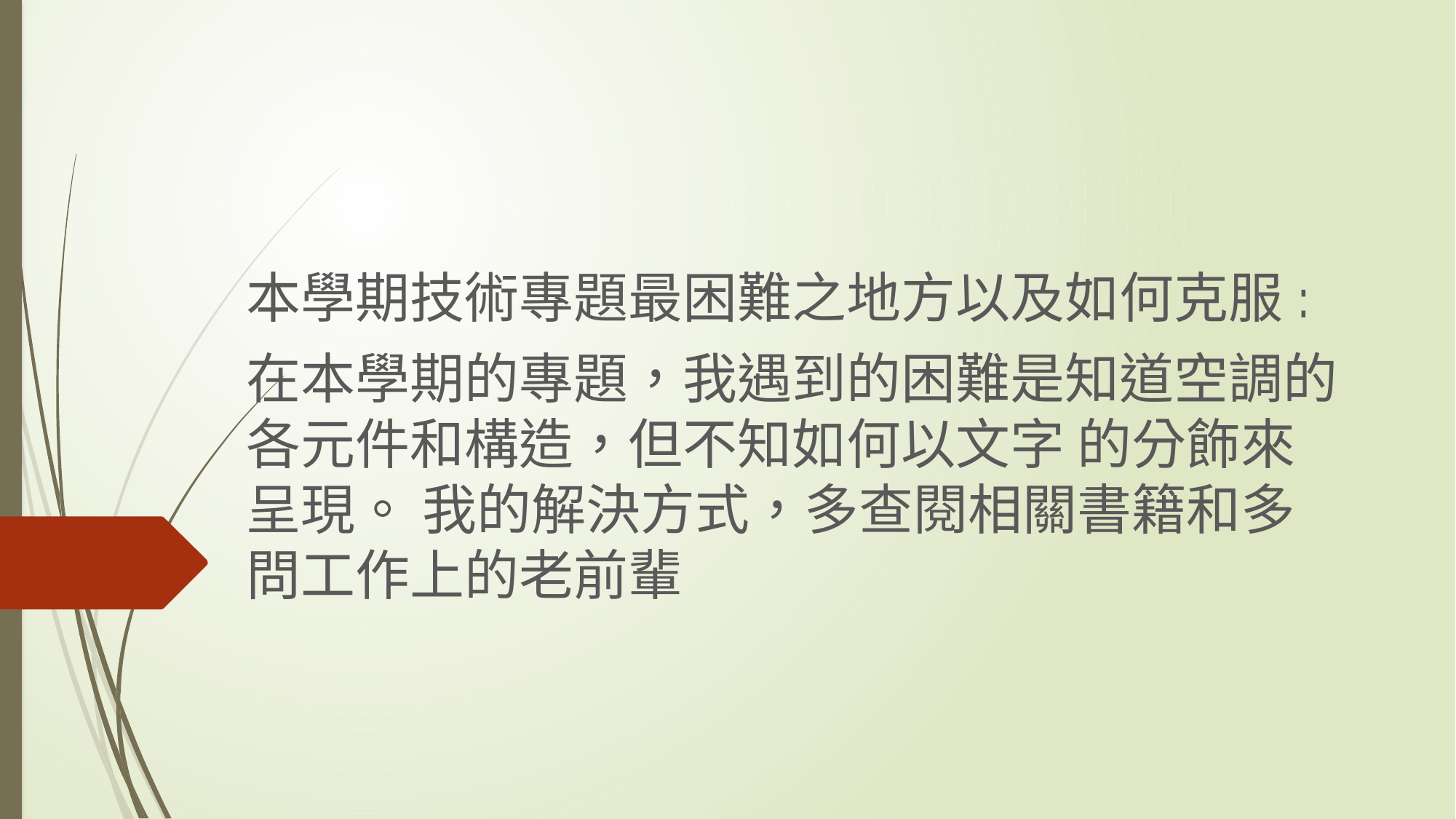

本學期技術專題最困難之地方以及如何克服:
在本學期的專題，我遇到的困難是知道空調的各元件和構造，但不知如何以文字 的分飾來呈現。 我的解決方式，多查閱相關書籍和多問工作上的老前輩